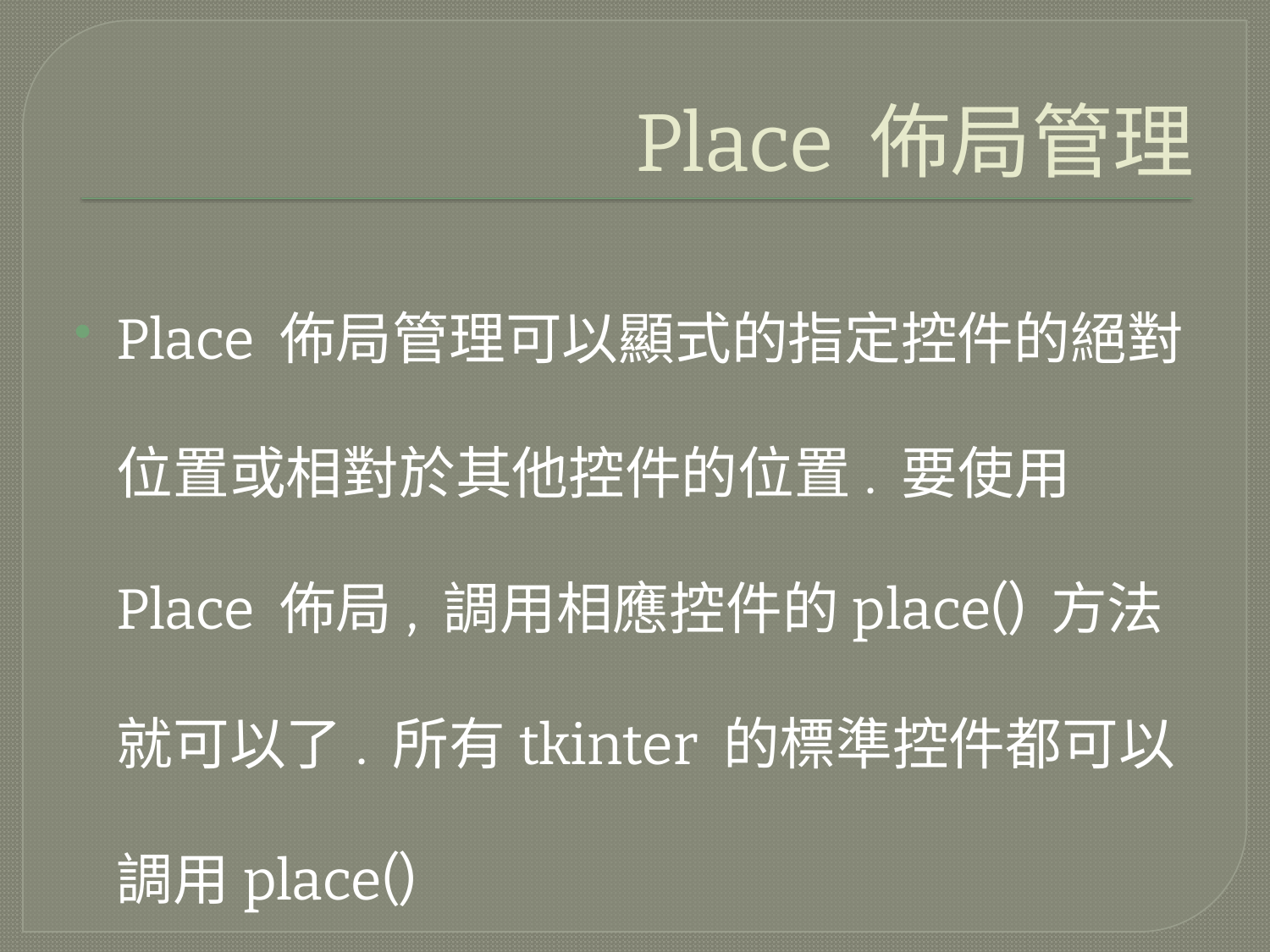

# Place 佈局管理
Place 佈局管理可以顯式的指定控件的絕對位置或相對於其他控件的位置. 要使用Place 佈局, 調用相應控件的place() 方法就可以了. 所有tkinter 的標準控件都可以調用place()